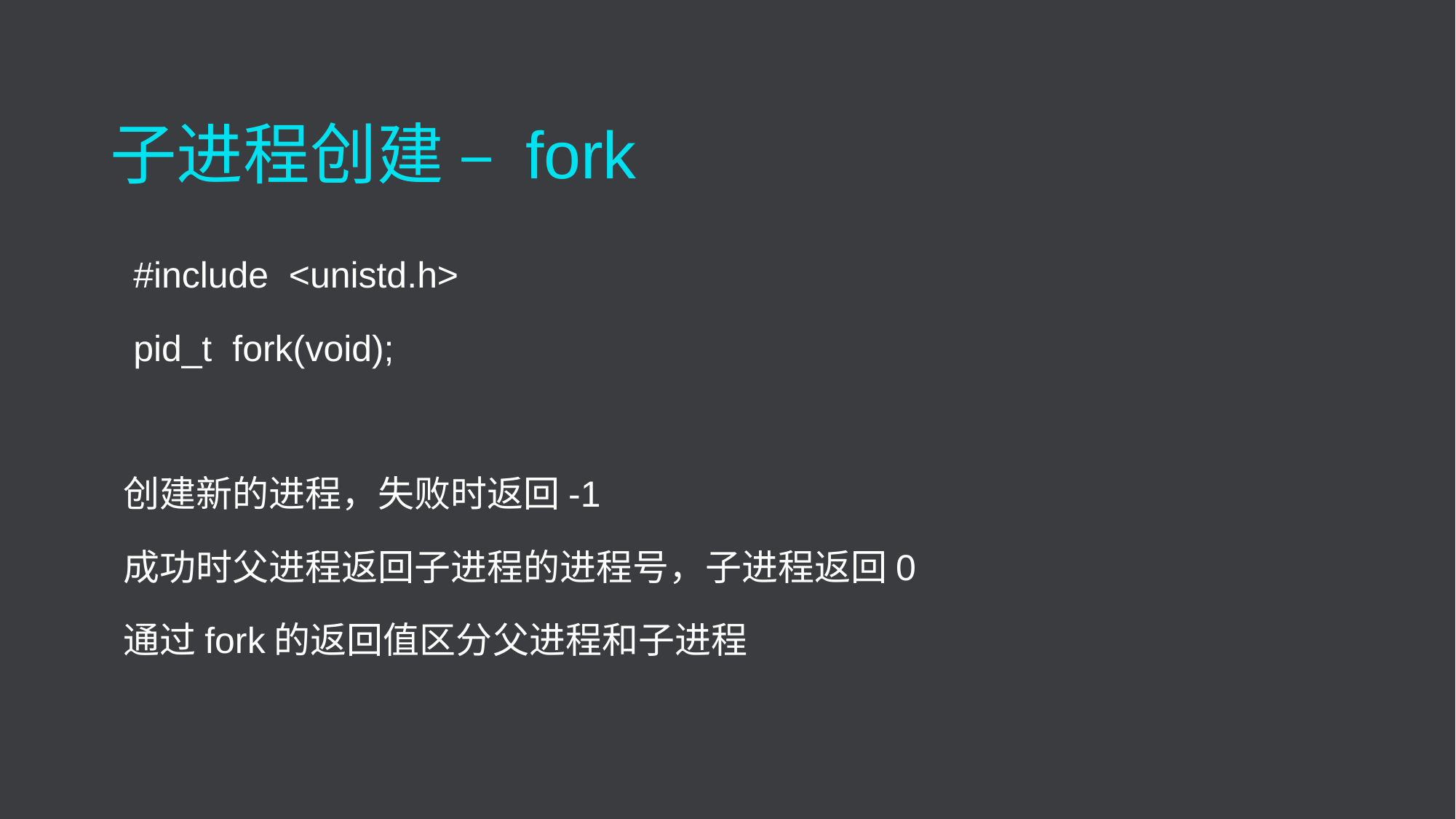

子进程创建 – fork
 #include  <unistd.h>
 pid_t  fork(void);

创建新的进程，失败时返回-1
成功时父进程返回子进程的进程号，子进程返回0
通过fork的返回值区分父进程和子进程